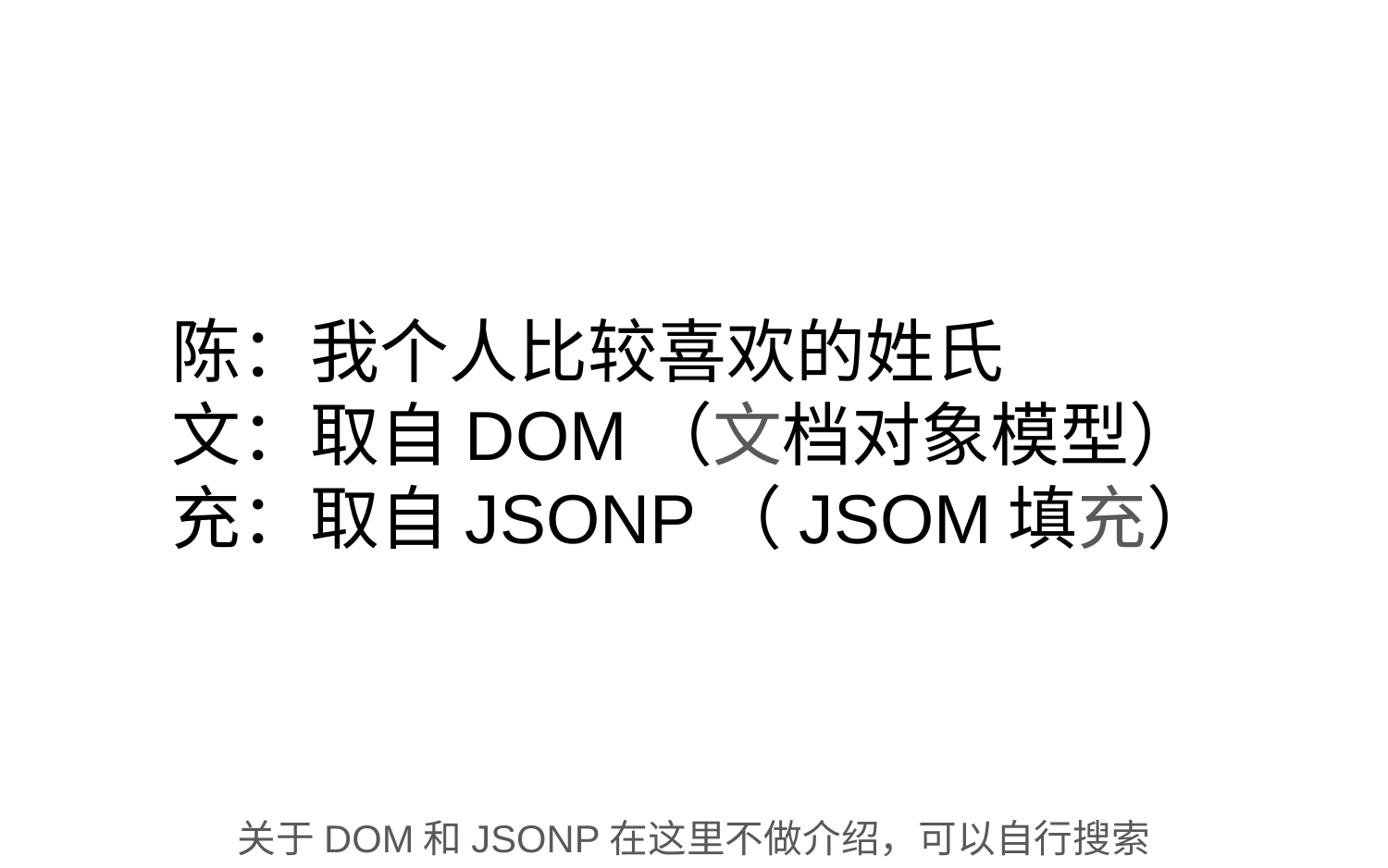

陈：我个人比较喜欢的姓氏
文：取自DOM（文档对象模型）
充：取自JSONP（JSOM填充）
关于DOM和JSONP在这里不做介绍，可以自行搜索